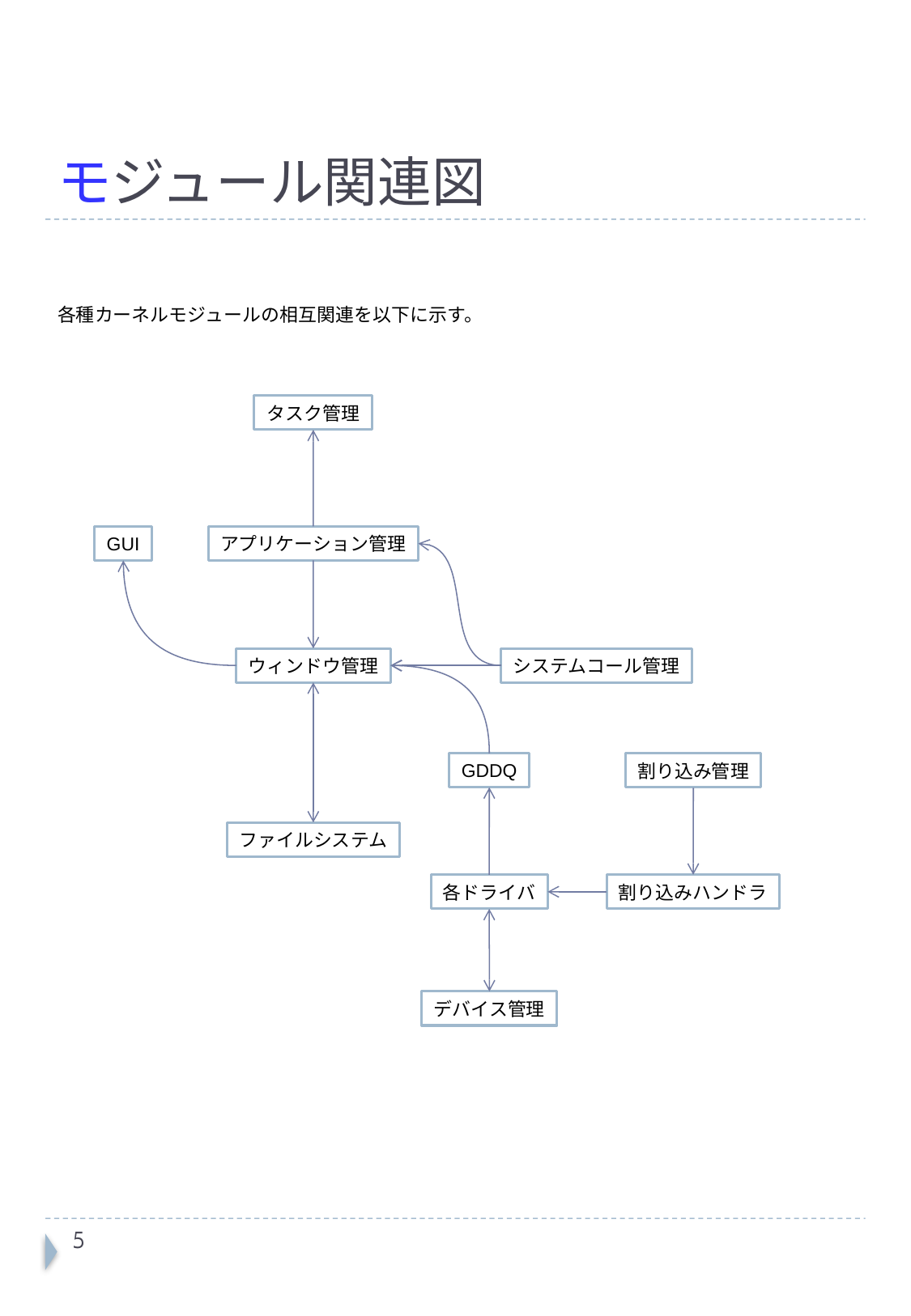

# モジュール関連図
各種カーネルモジュールの相互関連を以下に示す。
タスク管理
GUI
アプリケーション管理
システムコール管理
ウィンドウ管理
GDDQ
割り込み管理
ファイルシステム
各ドライバ
割り込みハンドラ
デバイス管理
5